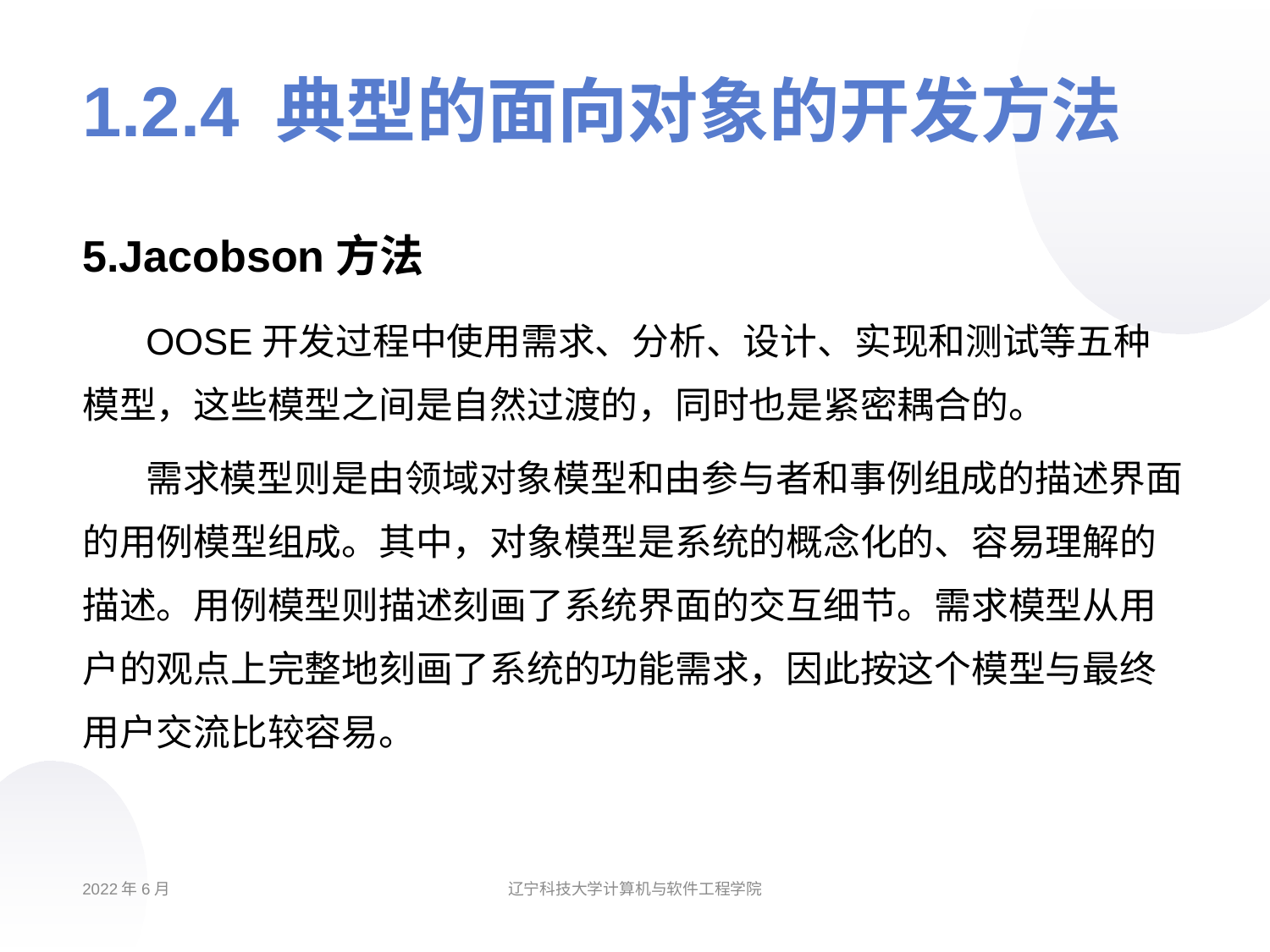

# 1.2.4 典型的面向对象的开发方法
5.Jacobson方法
OOSE开发过程中使用需求、分析、设计、实现和测试等五种模型，这些模型之间是自然过渡的，同时也是紧密耦合的。
需求模型则是由领域对象模型和由参与者和事例组成的描述界面的用例模型组成。其中，对象模型是系统的概念化的、容易理解的描述。用例模型则描述刻画了系统界面的交互细节。需求模型从用户的观点上完整地刻画了系统的功能需求，因此按这个模型与最终用户交流比较容易。

2022年6月
辽宁科技大学计算机与软件工程学院
147